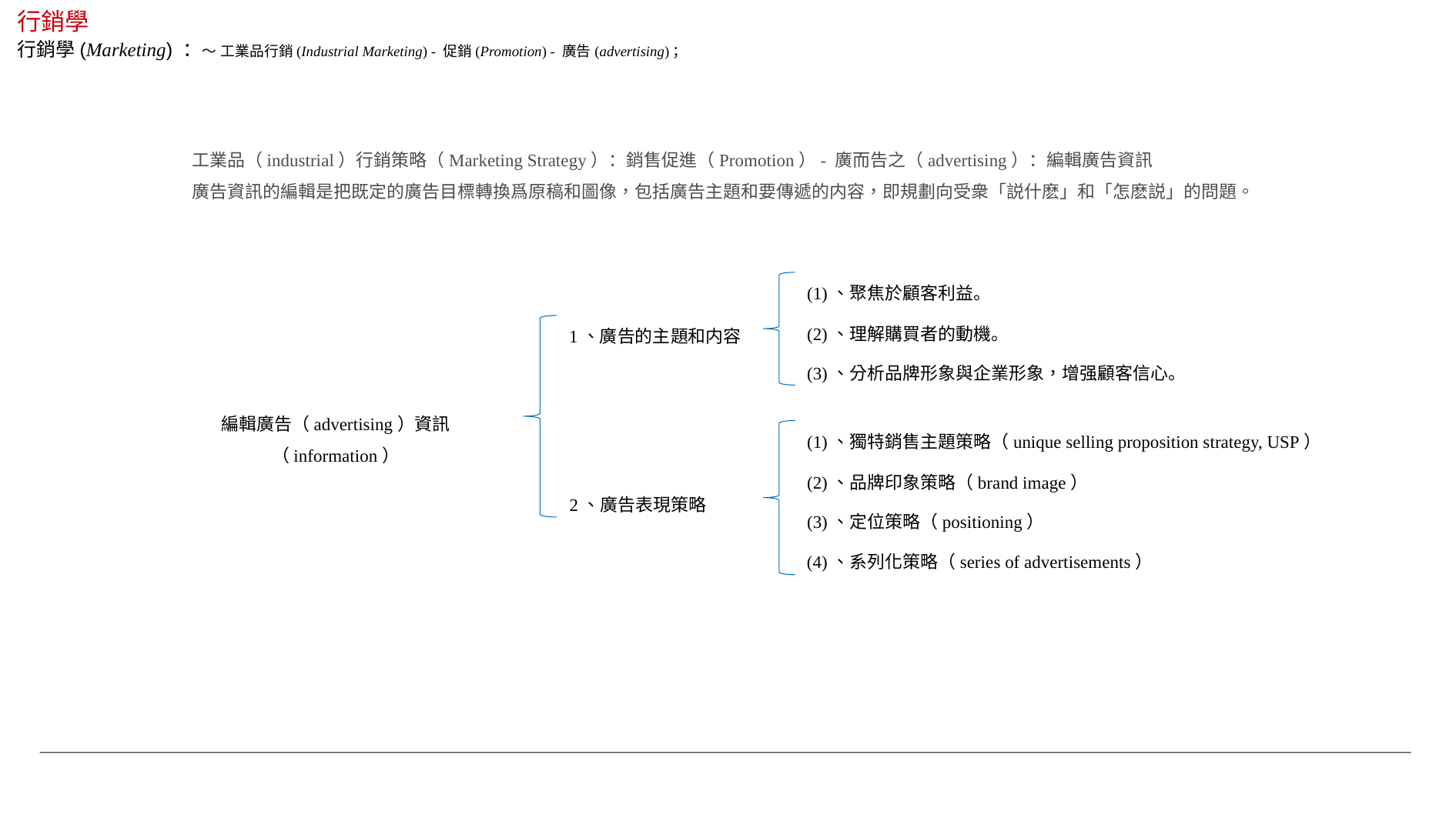

行銷學
行銷學(Marketing) ：～ 工業品行銷(Industrial Marketing) - 促銷(Promotion) - 廣告(advertising)；
工業品（industrial）行銷策略（Marketing Strategy）：銷售促進（Promotion）- 廣而告之（advertising）：編輯廣告資訊
廣告資訊的編輯是把既定的廣告目標轉換爲原稿和圖像，包括廣告主題和要傳遞的内容，即規劃向受衆「説什麽」和「怎麽説」的問題。
(1)、聚焦於顧客利益。

(2)、理解購買者的動機。
1、廣告的主題和内容

(3)、分析品牌形象與企業形象，增强顧客信心。
編輯廣告（advertising）資訊（information）
(1)、獨特銷售主題策略（unique selling proposition strategy, USP）

(2)、品牌印象策略（brand image）
2、廣告表現策略
(3)、定位策略（positioning）
(4)、系列化策略（series of advertisements）